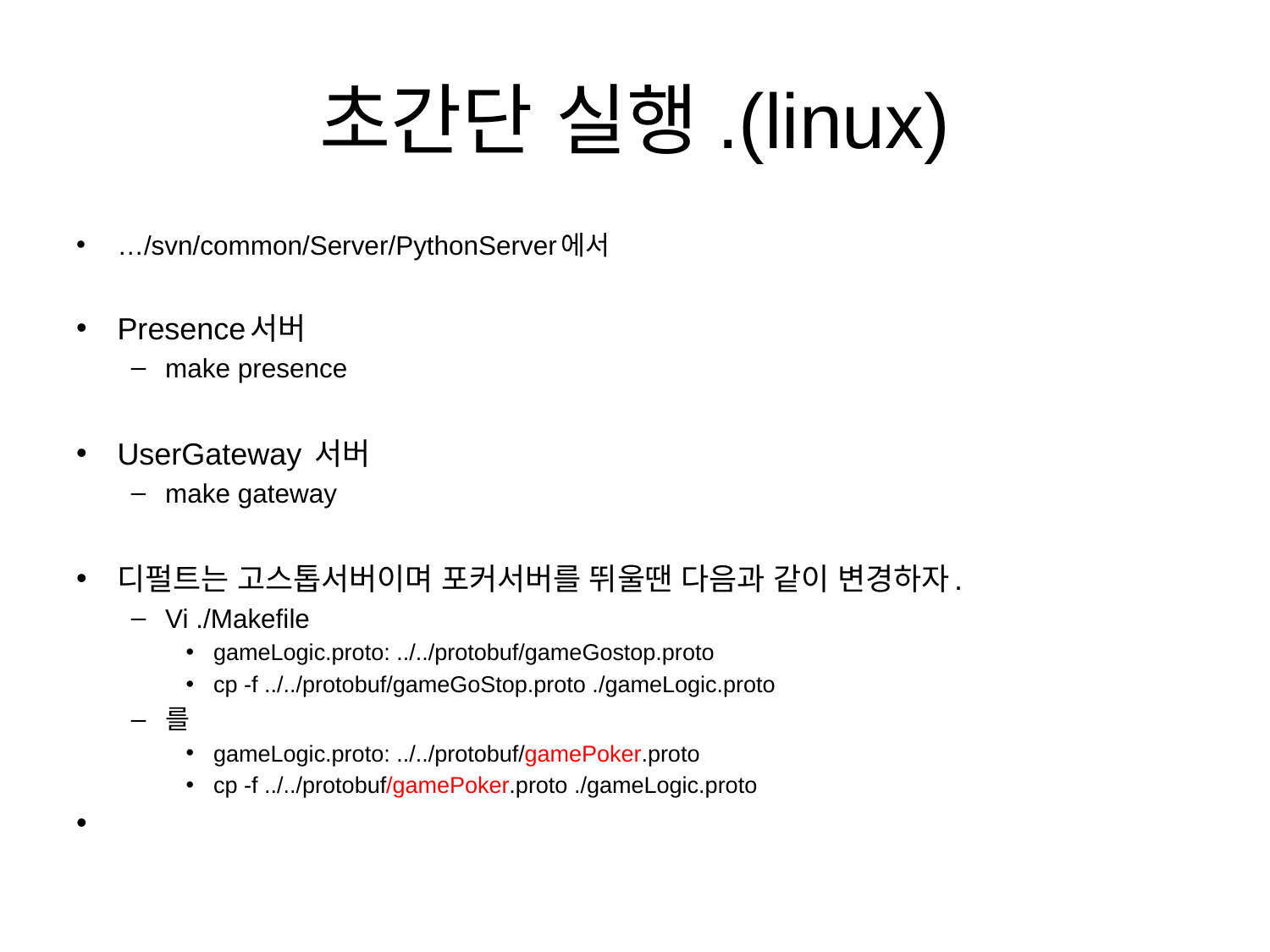

# 초간단 실행.(linux)
…/svn/common/Server/PythonServer에서

Presence서버
make presence

UserGateway 서버
make gateway

디펄트는 고스톱서버이며 포커서버를 뛰울땐 다음과 같이 변경하자.
Vi ./Makefile
gameLogic.proto: ../../protobuf/gameGostop.proto
cp -f ../../protobuf/gameGoStop.proto ./gameLogic.proto
를
gameLogic.proto: ../../protobuf/gamePoker.proto
cp -f ../../protobuf/gamePoker.proto ./gameLogic.proto